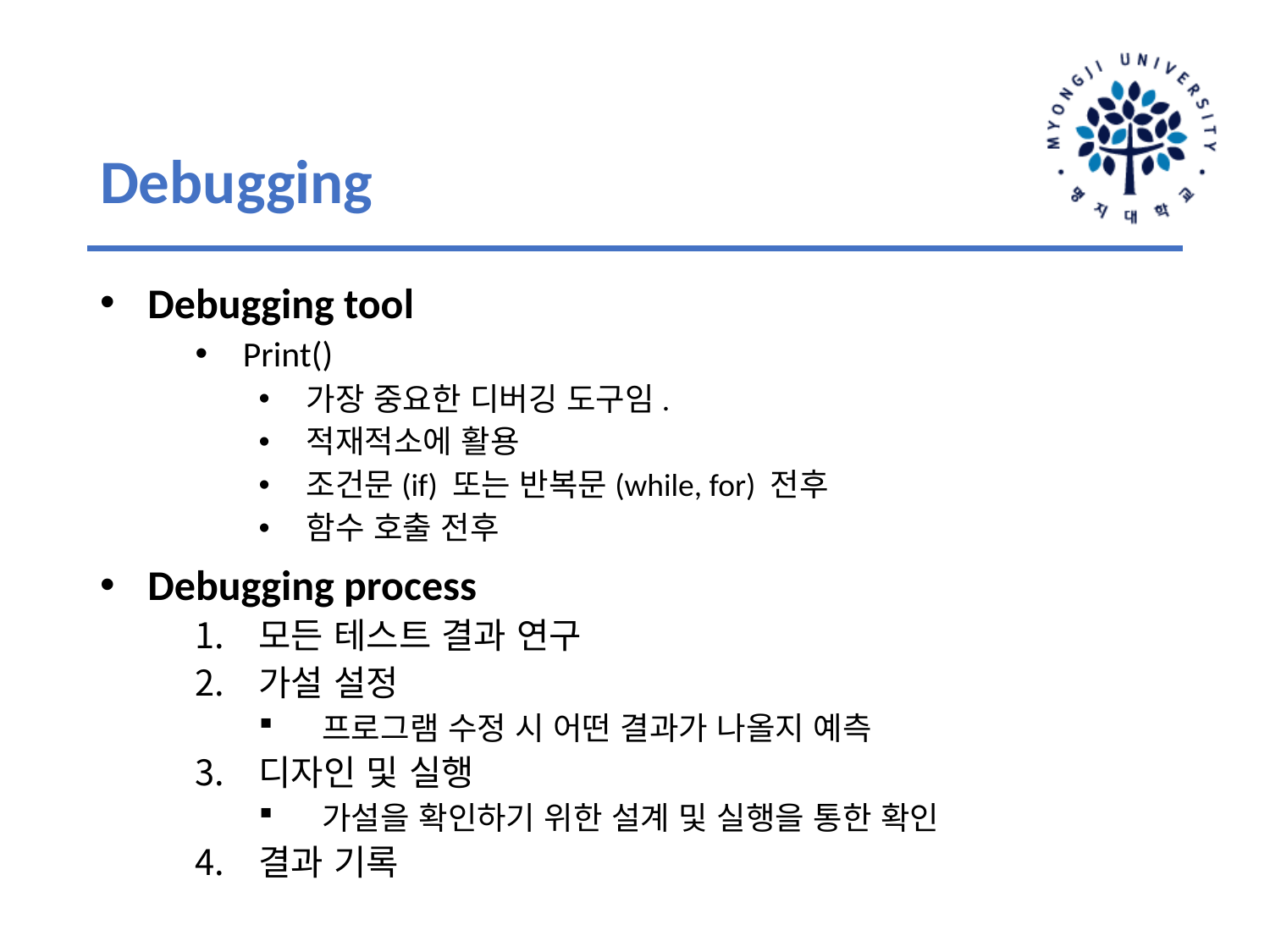

# Debugging
Debugging tool
Print()
가장 중요한 디버깅 도구임.
적재적소에 활용
조건문(if) 또는 반복문(while, for) 전후
함수 호출 전후
Debugging process
모든 테스트 결과 연구
가설 설정
프로그램 수정 시 어떤 결과가 나올지 예측
디자인 및 실행
가설을 확인하기 위한 설계 및 실행을 통한 확인
결과 기록